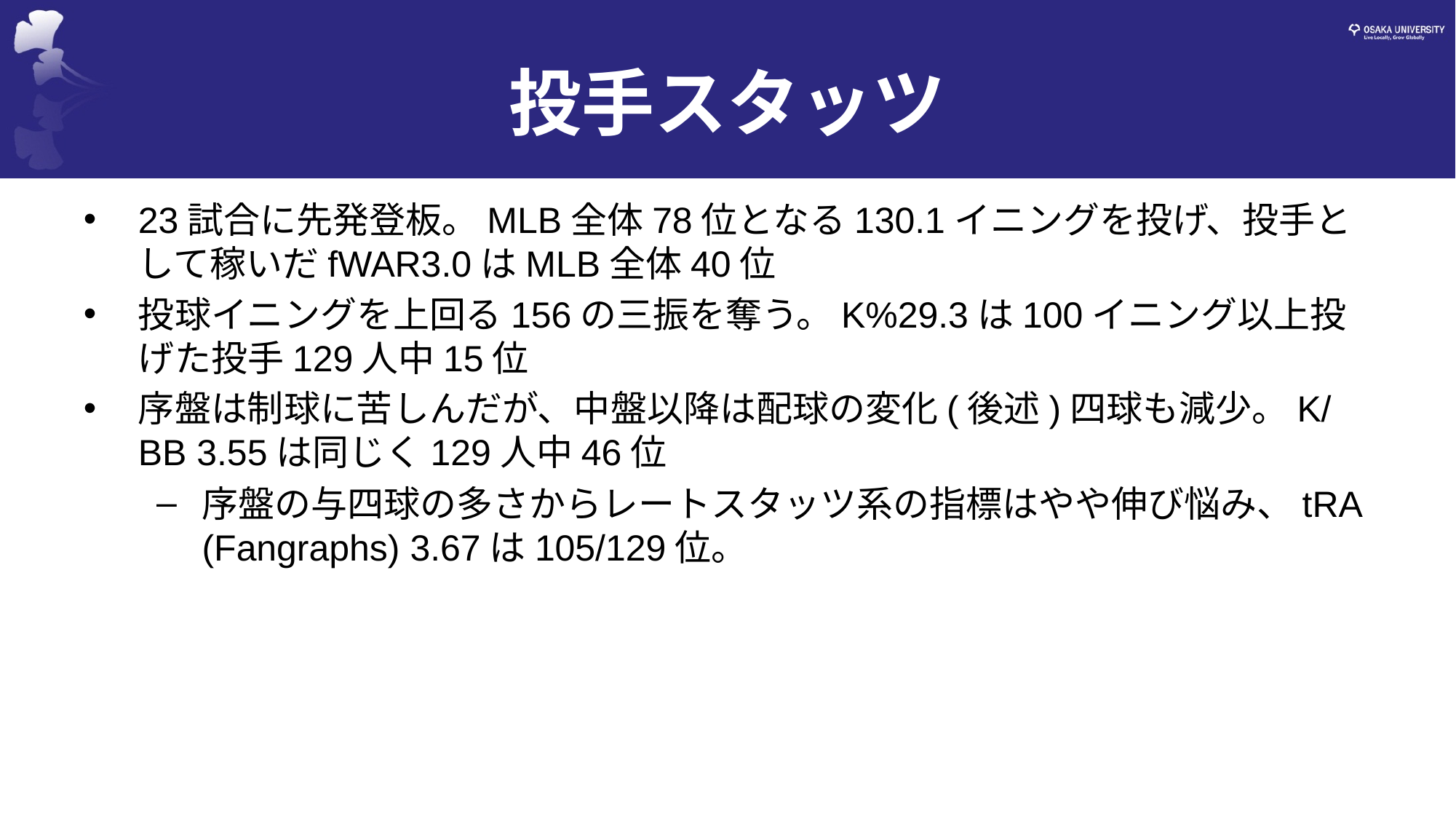

# 投手スタッツ
23試合に先発登板。MLB全体78位となる130.1イニングを投げ、投手として稼いだfWAR3.0はMLB全体40位
投球イニングを上回る156の三振を奪う。K%29.3は100イニング以上投げた投手129人中15位
序盤は制球に苦しんだが、中盤以降は配球の変化(後述)四球も減少。K/BB 3.55は同じく129人中46位
序盤の与四球の多さからレートスタッツ系の指標はやや伸び悩み、tRA (Fangraphs) 3.67は105/129位。